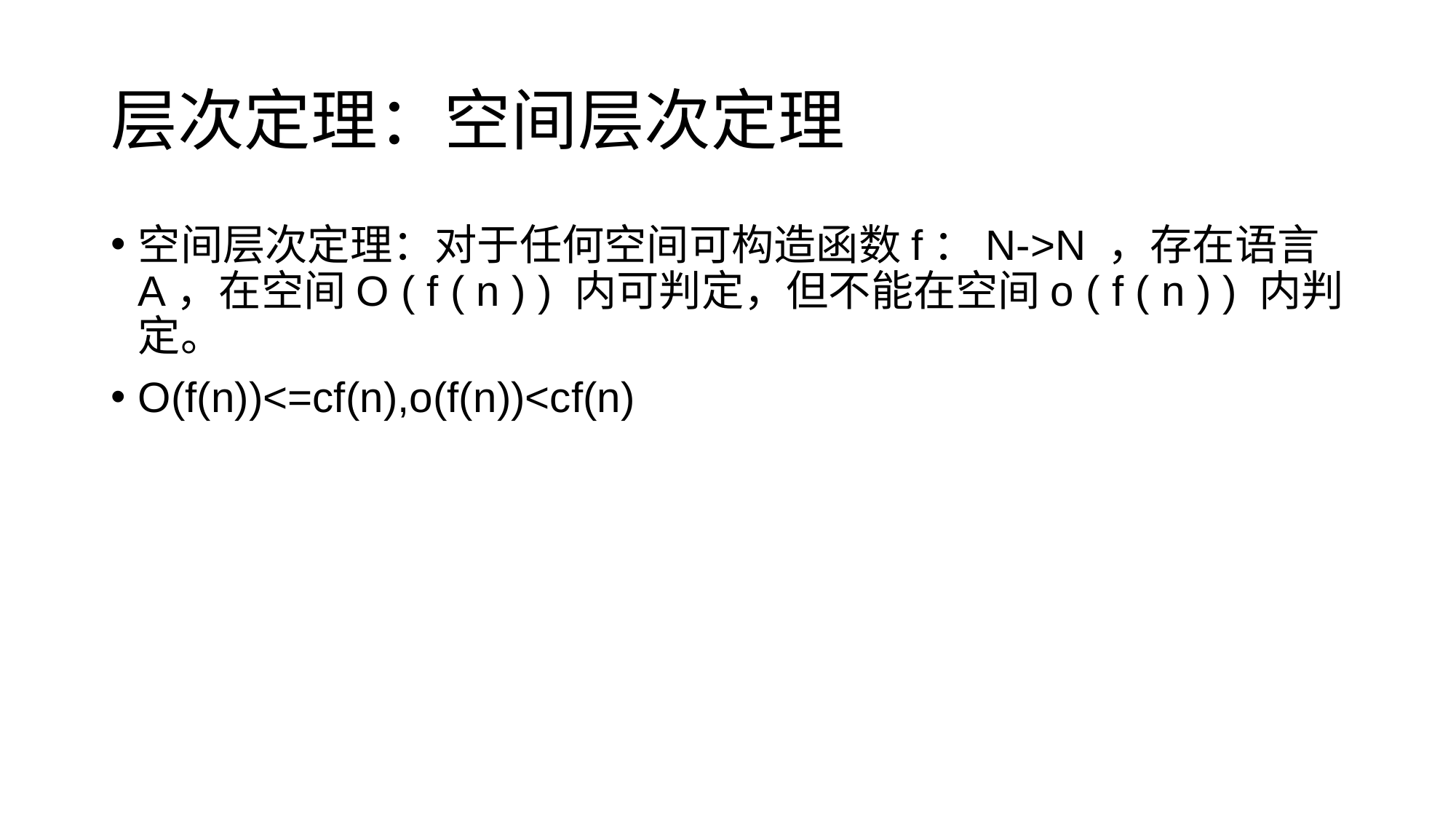

# 层次定理：空间层次定理
空间层次定理：对于任何空间可构造函数f：N->N ，存在语言A，在空间O ( f ( n ) ) 内可判定，但不能在空间o ( f ( n ) ) 内判定。
O(f(n))<=cf(n),o(f(n))<cf(n)